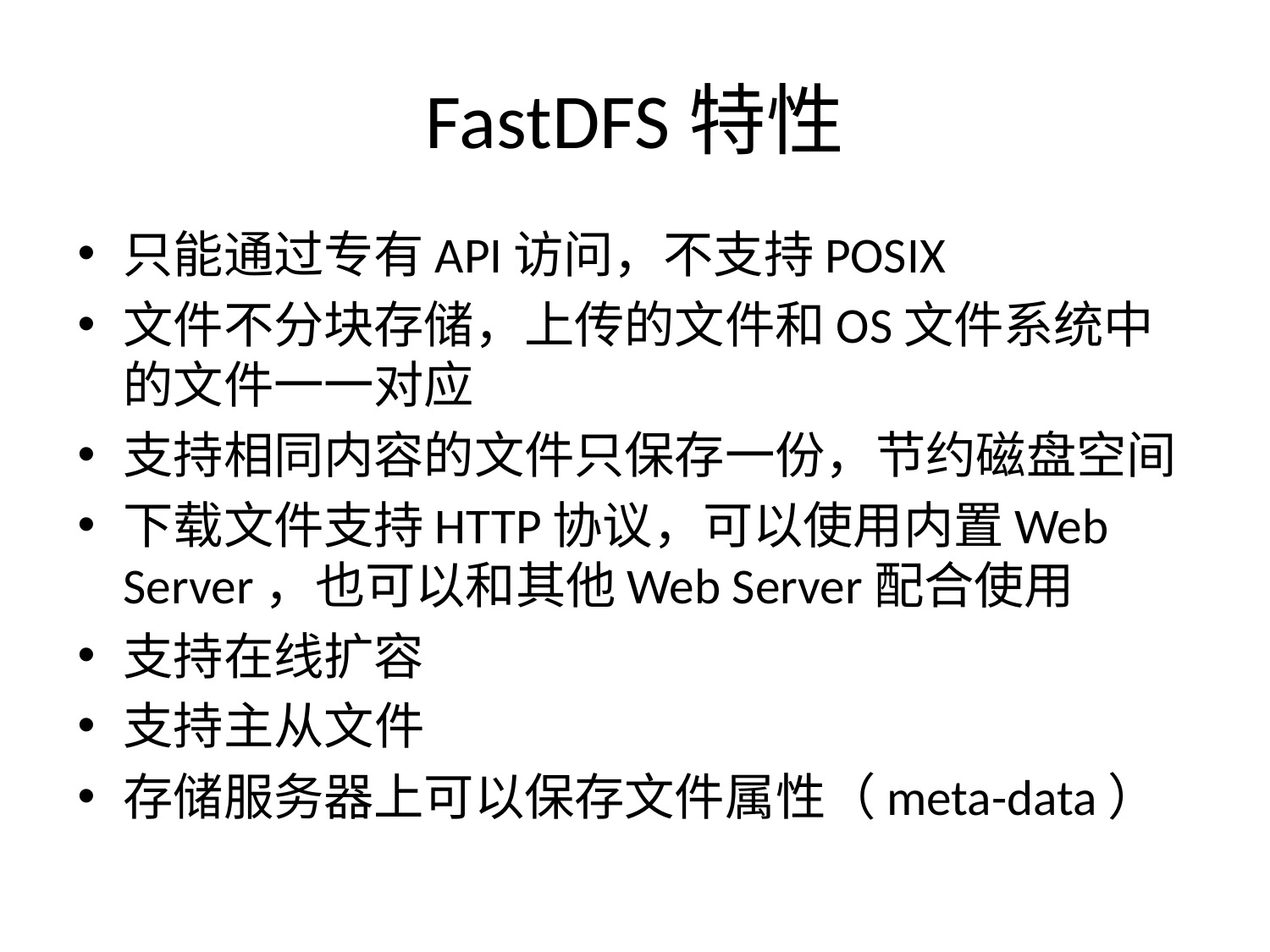

# FastDFS特性
只能通过专有API访问，不支持POSIX
文件不分块存储，上传的文件和OS文件系统中的文件一一对应
支持相同内容的文件只保存一份，节约磁盘空间
下载文件支持HTTP协议，可以使用内置Web Server，也可以和其他Web Server配合使用
支持在线扩容
支持主从文件
存储服务器上可以保存文件属性（meta-data）